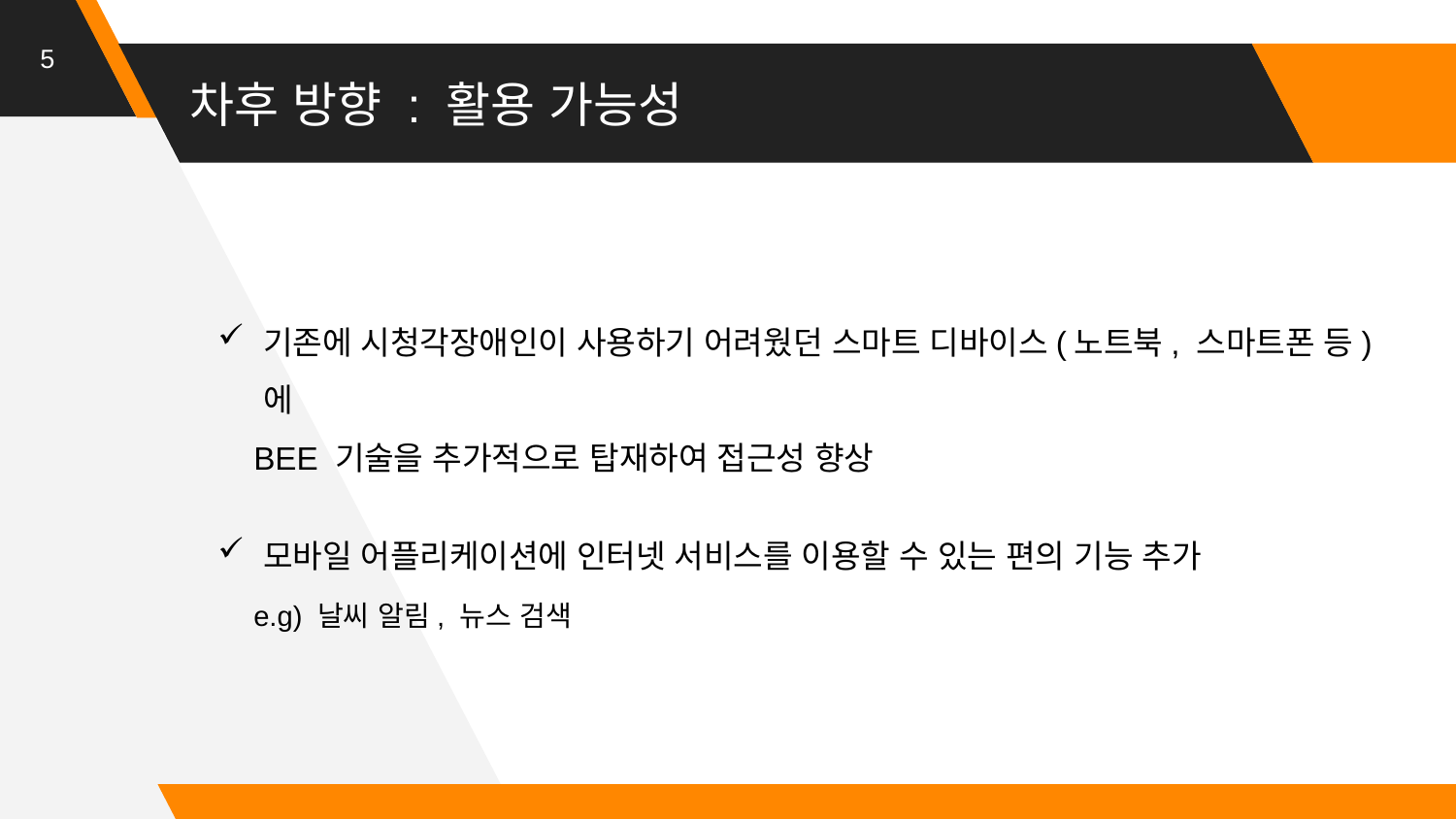

5
# 차후 방향 : 활용 가능성
기존에 시청각장애인이 사용하기 어려웠던 스마트 디바이스(노트북, 스마트폰 등)에
    BEE 기술을 추가적으로 탑재하여 접근성 향상
모바일 어플리케이션에 인터넷 서비스를 이용할 수 있는 편의 기능 추가
    e.g) 날씨 알림, 뉴스 검색